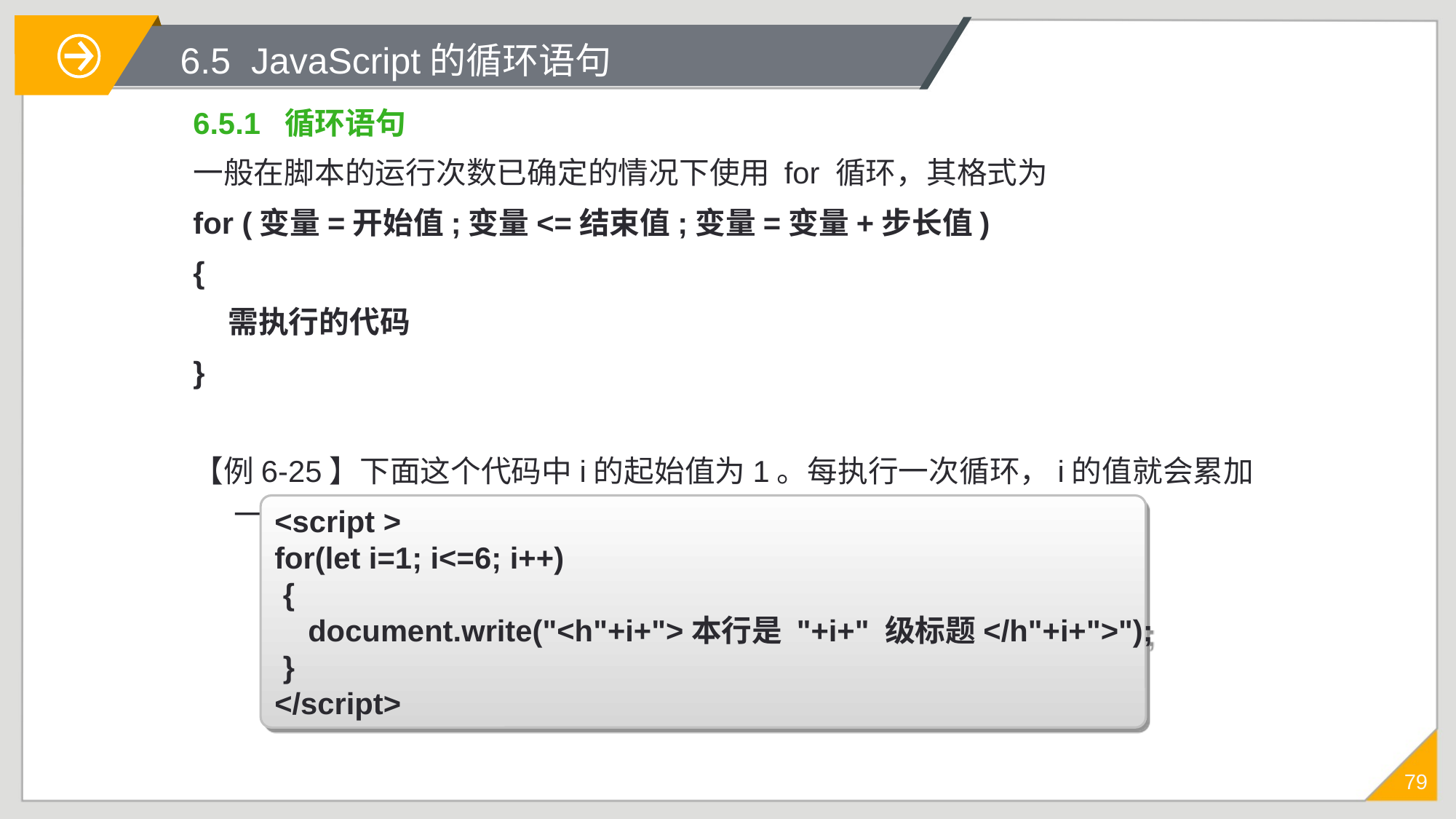

# 6.5  JavaScript的循环语句
6.5.1  循环语句
一般在脚本的运行次数已确定的情况下使用 for 循环，其格式为
for (变量=开始值;变量<=结束值;变量=变量+步长值)
{
    需执行的代码
}

【例6-25】下面这个代码中i的起始值为1。每执行一次循环，i的值就会累加一次1，循环会一直运行下去，直到i等于6为止。
<script >
for(let i=1; i<=6; i++)
 {
    document.write("<h"+i+">本行是 "+i+" 级标题</h"+i+">");
 }
</script>